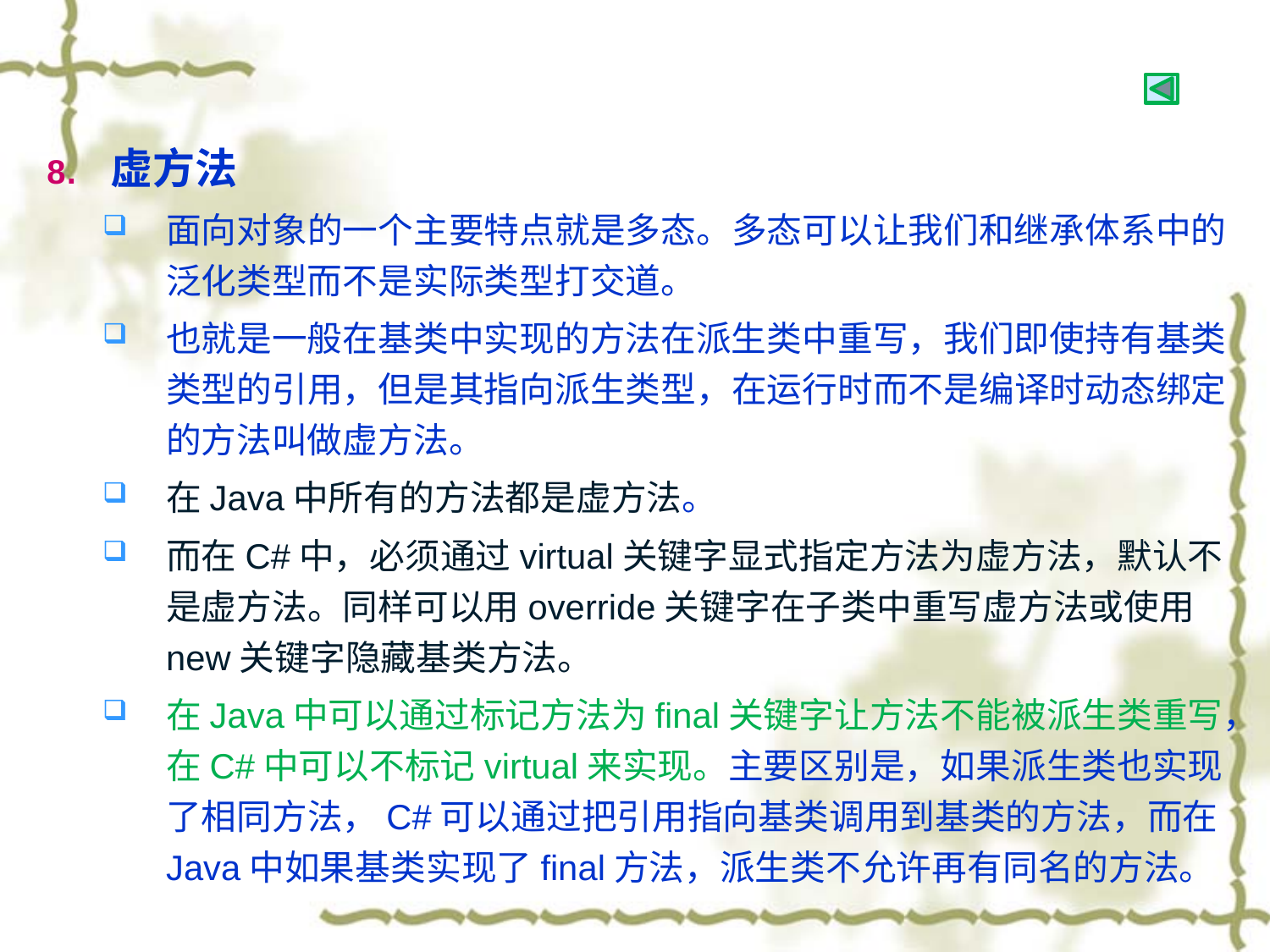

虚方法
面向对象的一个主要特点就是多态。多态可以让我们和继承体系中的泛化类型而不是实际类型打交道。
也就是一般在基类中实现的方法在派生类中重写，我们即使持有基类类型的引用，但是其指向派生类型，在运行时而不是编译时动态绑定的方法叫做虚方法。
在Java中所有的方法都是虚方法。
而在C#中，必须通过virtual关键字显式指定方法为虚方法，默认不是虚方法。同样可以用override关键字在子类中重写虚方法或使用new关键字隐藏基类方法。
在Java中可以通过标记方法为final关键字让方法不能被派生类重写，在C#中可以不标记virtual来实现。主要区别是，如果派生类也实现了相同方法，C#可以通过把引用指向基类调用到基类的方法，而在Java中如果基类实现了final方法，派生类不允许再有同名的方法。